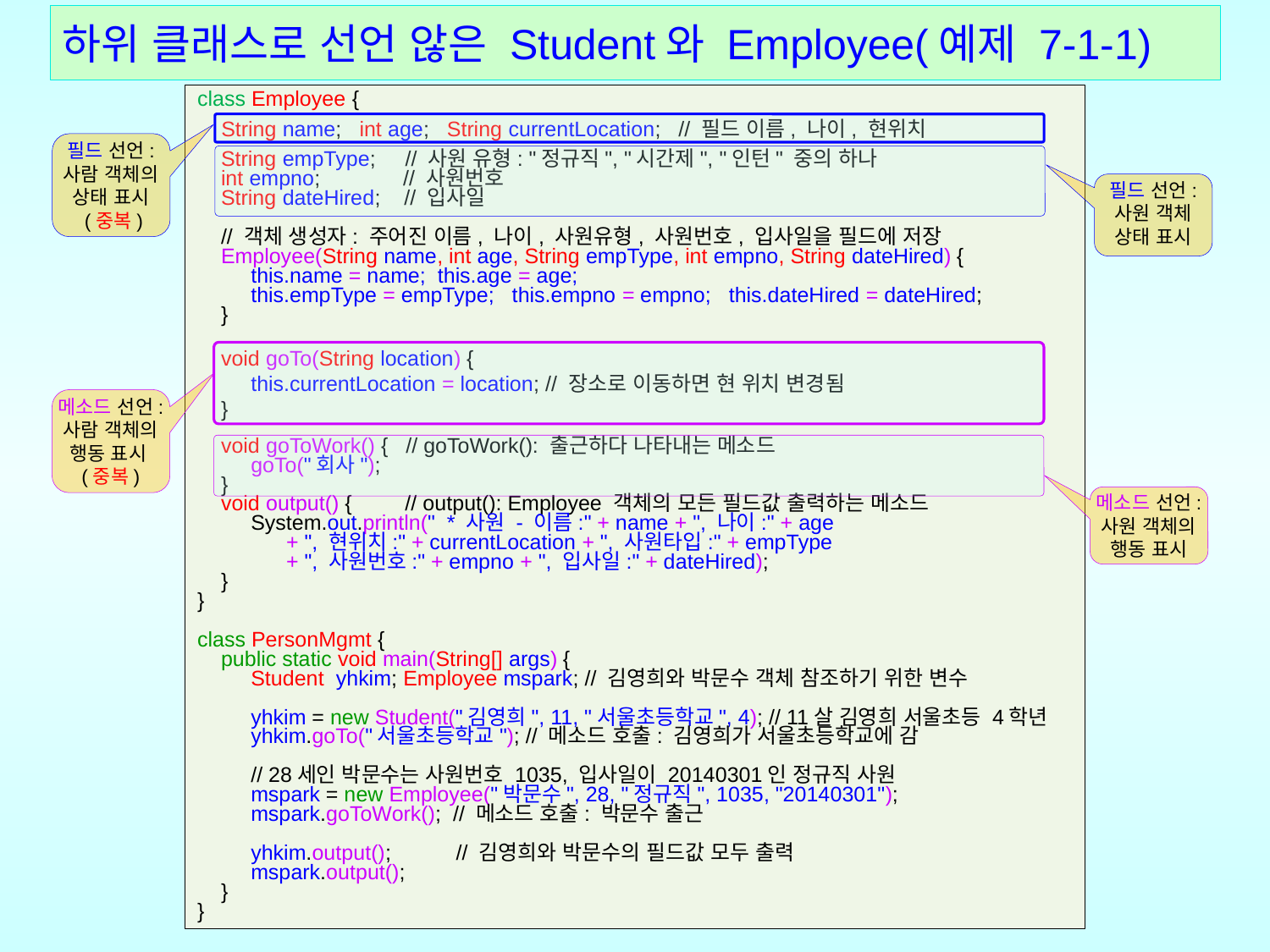

# 하위 클래스로 선언 않은 Student와 Employee(예제 7-1-1)
class Employee {
    String name;   int age;   String currentLocation;   // 필드 이름, 나이, 현위치
    String empType;     // 사원 유형: "정규직", "시간제", "인턴" 중의 하나
    int empno;              // 사원번호
    String dateHired;    // 입사일

    // 객체 생성자: 주어진 이름, 나이, 사원유형, 사원번호, 입사일을 필드에 저장
    Employee(String name, int age, String empType, int empno, String dateHired) {
         this.name = name;  this.age = age;
         this.empType = empType;   this.empno = empno;   this.dateHired = dateHired;
    }

    void goTo(String location) {
         this.currentLocation = location; // 장소로 이동하면 현 위치 변경됨
    }
    void goToWork() {   // goToWork(): 출근하다 나타내는 메소드
         goTo("회사");
    }
    void output() {         // output(): Employee 객체의 모든 필드값 출력하는 메소드
         System.out.println("  * 사원 - 이름:" + name + ", 나이:" + age
               + ", 현위치:" + currentLocation + ", 사원타입:" + empType
               + ", 사원번호:" + empno + ", 입사일:" + dateHired);
    }
}

class PersonMgmt {
    public static void main(String[] args) {
         Student  yhkim; Employee mspark; // 김영희와 박문수 객체 참조하기 위한 변수

         yhkim = new Student("김영희", 11, "서울초등학교", 4); // 11살 김영희 서울초등 4학년
         yhkim.goTo("서울초등학교"); // 메소드 호출: 김영희가 서울초등학교에 감

         // 28세인 박문수는 사원번호 1035, 입사일이 20140301인 정규직 사원
         mspark = new Employee("박문수", 28, "정규직", 1035, "20140301");
         mspark.goToWork();  // 메소드 호출: 박문수 출근

         yhkim.output();           // 김영희와 박문수의 필드값 모두 출력
         mspark.output();
    }
}

필드 선언:
사람 객체의 상태 표시
 (중복)

필드 선언:
사원 객체 상태 표시

메소드 선언:
사람 객체의 행동 표시
(중복)

메소드 선언:
사원 객체의 행동 표시